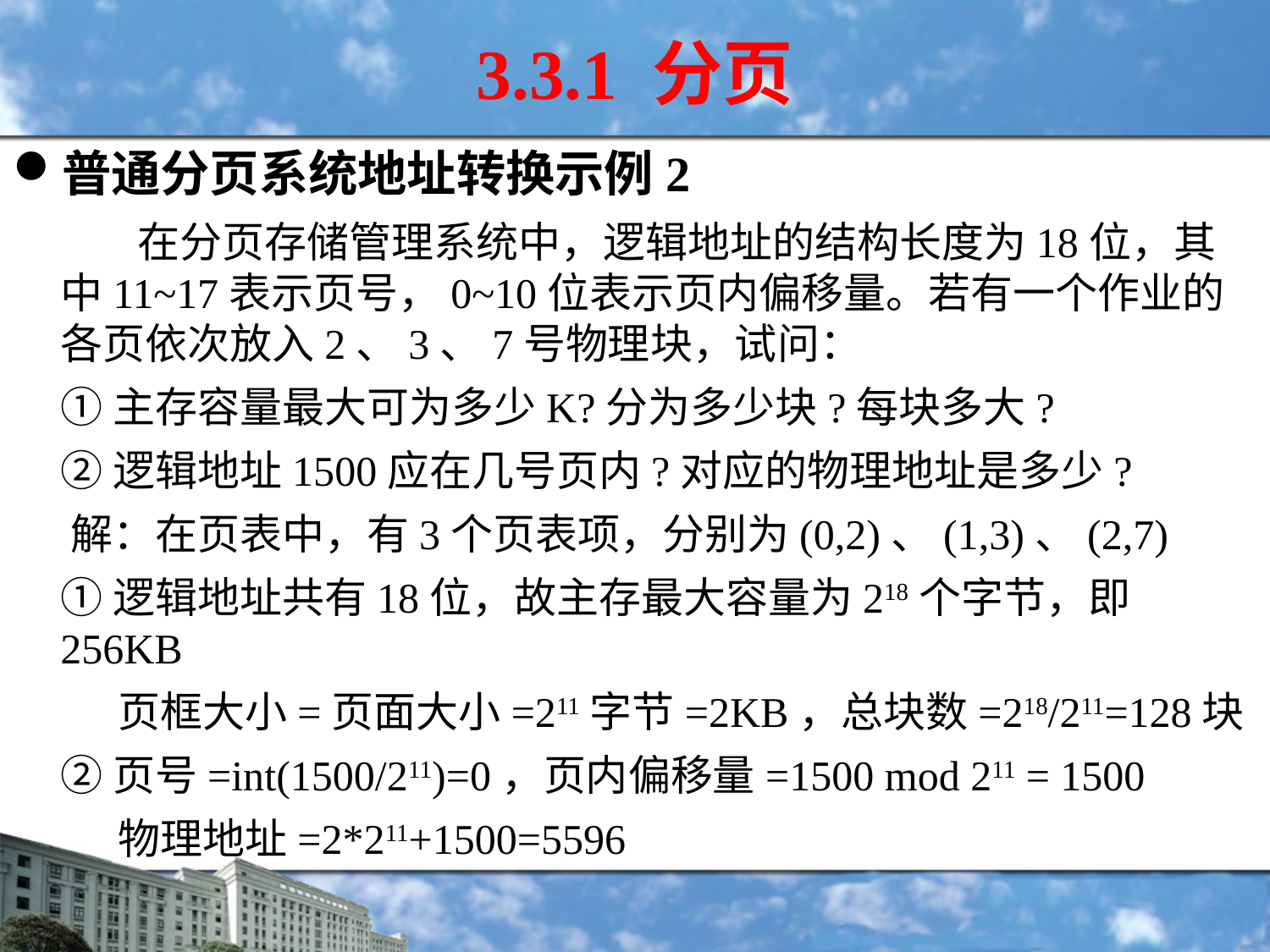

3.3.1 分页
普通分页系统地址转换示例2
            在分页存储管理系统中，逻辑地址的结构长度为18位，其中11~17表示页号，0~10位表示页内偏移量。若有一个作业的各页依次放入2、3、7号物理块，试问：
     ①主存容量最大可为多少K?分为多少块?每块多大?
     ②逻辑地址1500应在几号页内?对应的物理地址是多少?
     解：在页表中，有3个页表项，分别为(0,2)、(1,3)、(2,7)
     ①逻辑地址共有18位，故主存最大容量为218个字节，即256KB
          页框大小=页面大小=211字节=2KB，总块数=218/211=128块
     ②页号=int(1500/211)=0，页内偏移量=1500 mod 211 = 1500
          物理地址=2*211+1500=5596